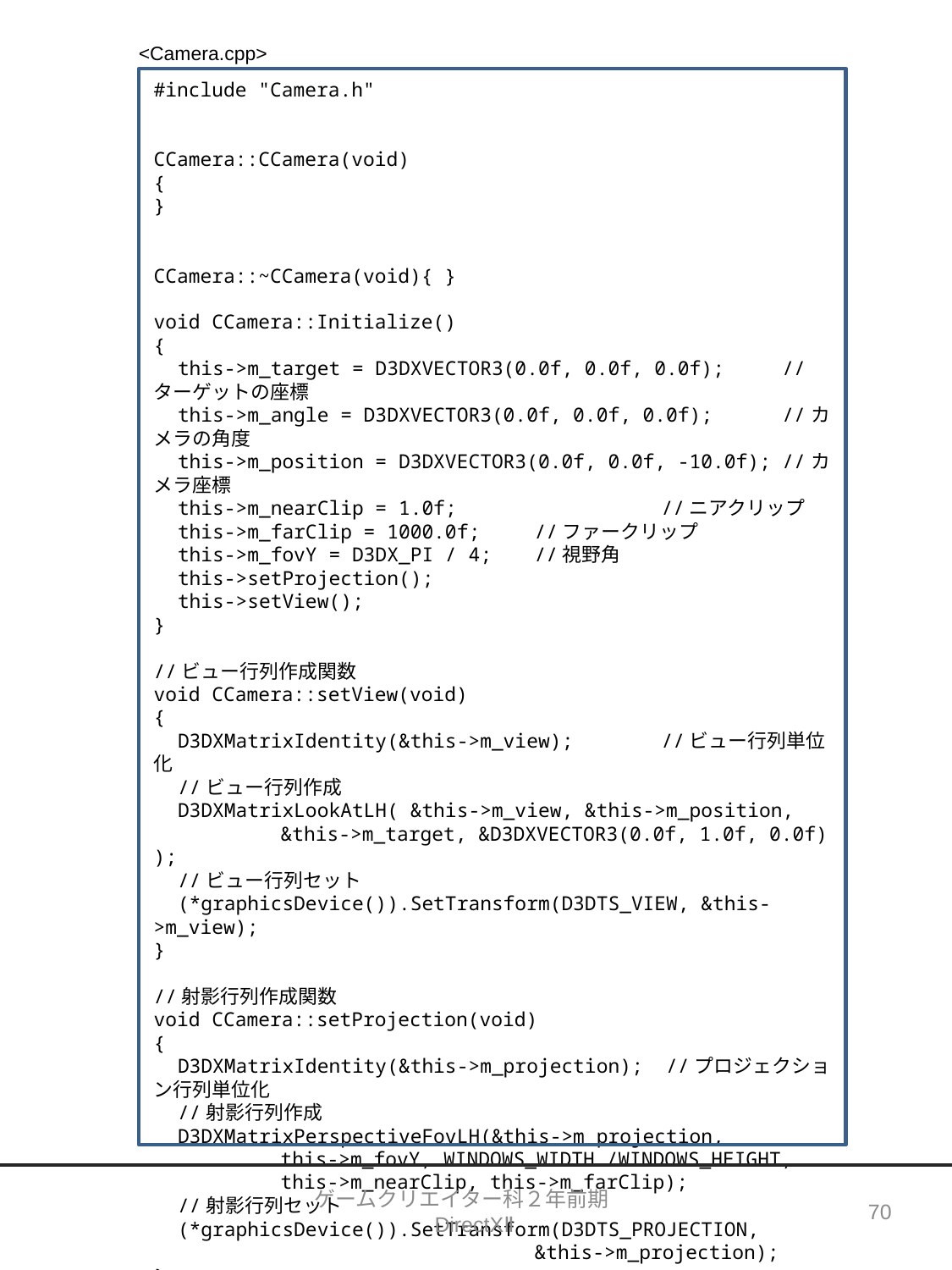

<Camera.cpp>

#include "Camera.h"

CCamera::CCamera(void)
{
}

CCamera::~CCamera(void){ }

void CCamera::Initialize()
{
　this->m_target = D3DXVECTOR3(0.0f, 0.0f, 0.0f);     //ターゲットの座標
　this->m_angle = D3DXVECTOR3(0.0f, 0.0f, 0.0f);      //カメラの角度
　this->m_position = D3DXVECTOR3(0.0f, 0.0f, -10.0f); //カメラ座標
　this->m_nearClip = 1.0f;		//ニアクリップ
　this->m_farClip = 1000.0f;	//ファークリップ
　this->m_fovY = D3DX_PI / 4;	//視野角
　this->setProjection();
　this->setView();
}

//ビュー行列作成関数
void CCamera::setView(void)
{
　D3DXMatrixIdentity(&this->m_view);	//ビュー行列単位化
　//ビュー行列作成
　D3DXMatrixLookAtLH( &this->m_view, &this->m_position,
	&this->m_target, &D3DXVECTOR3(0.0f, 1.0f, 0.0f) );
　//ビュー行列セット
　(*graphicsDevice()).SetTransform(D3DTS_VIEW, &this->m_view);
}

//射影行列作成関数
void CCamera::setProjection(void)
{
　D3DXMatrixIdentity(&this->m_projection);  //プロジェクション行列単位化
　//射影行列作成
　D3DXMatrixPerspectiveFovLH(&this->m_projection,
	this->m_fovY, WINDOWS_WIDTH /WINDOWS_HEIGHT,
	this->m_nearClip, this->m_farClip);
　//射影行列セット
　(*graphicsDevice()).SetTransform(D3DTS_PROJECTION,
			&this->m_projection);
}

ゲームクリエイター科２年前期　DirectXⅡ
70